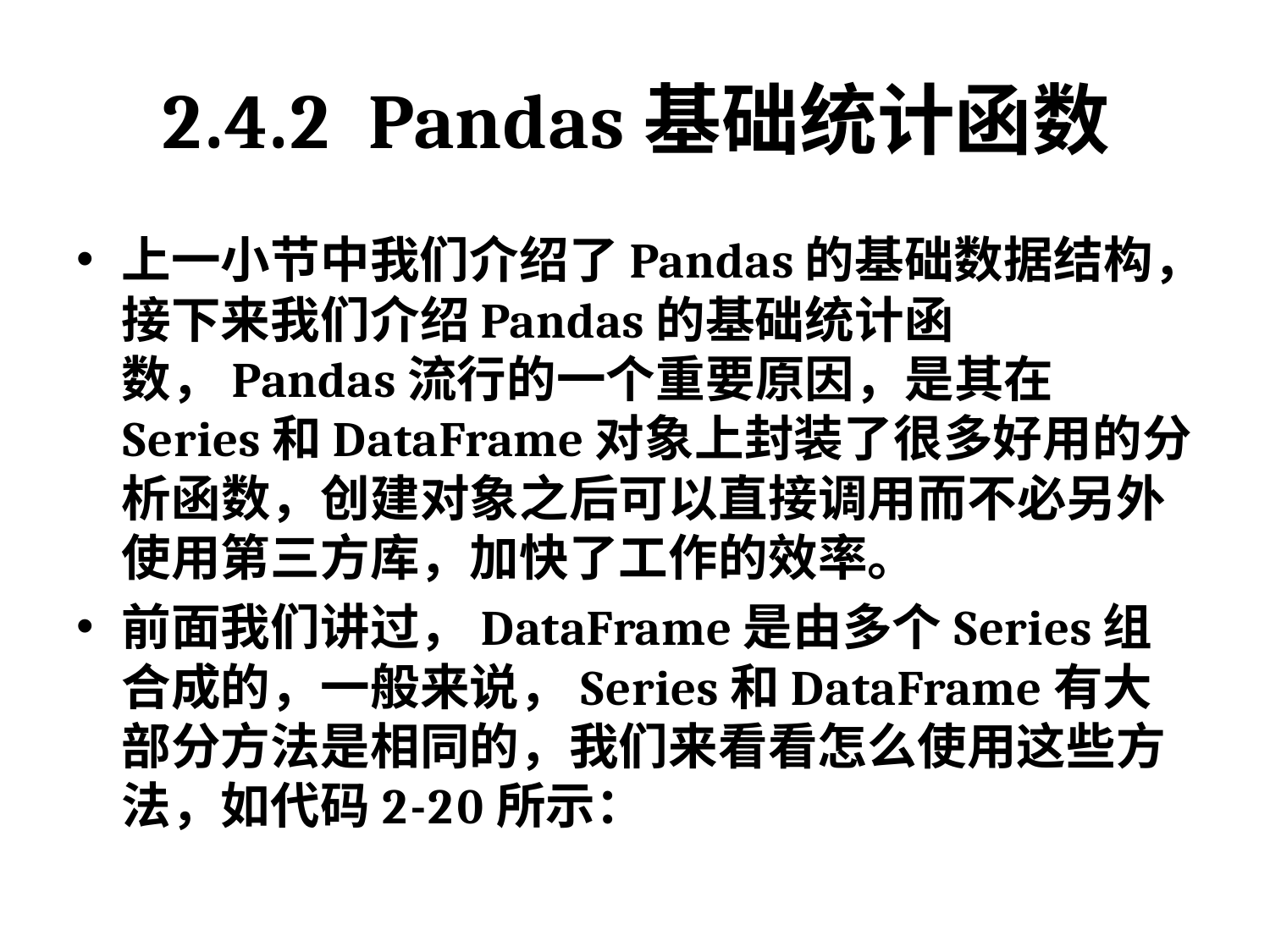

# 2.4.2  Pandas基础统计函数
上一小节中我们介绍了Pandas的基础数据结构，接下来我们介绍Pandas的基础统计函数，Pandas流行的一个重要原因，是其在Series和DataFrame对象上封装了很多好用的分析函数，创建对象之后可以直接调用而不必另外使用第三方库，加快了工作的效率。
前面我们讲过，DataFrame是由多个Series组合成的，一般来说，Series和DataFrame有大部分方法是相同的，我们来看看怎么使用这些方法，如代码2-20所示：